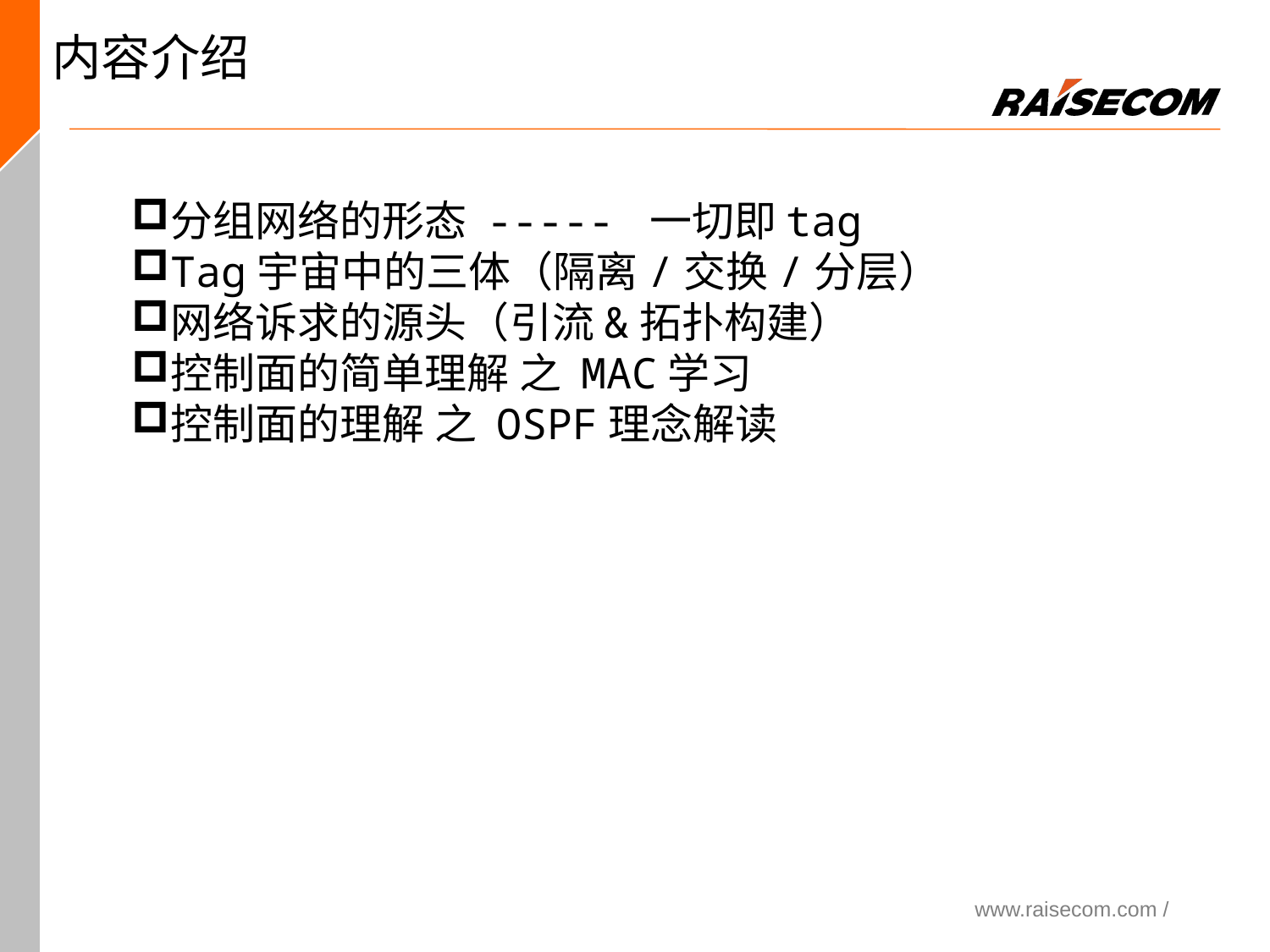

内容介绍

分组网络的形态 ----- 一切即tag
Tag宇宙中的三体（隔离/交换/分层）
网络诉求的源头（引流&拓扑构建）
控制面的简单理解 之 MAC学习
控制面的理解 之 OSPF理念解读